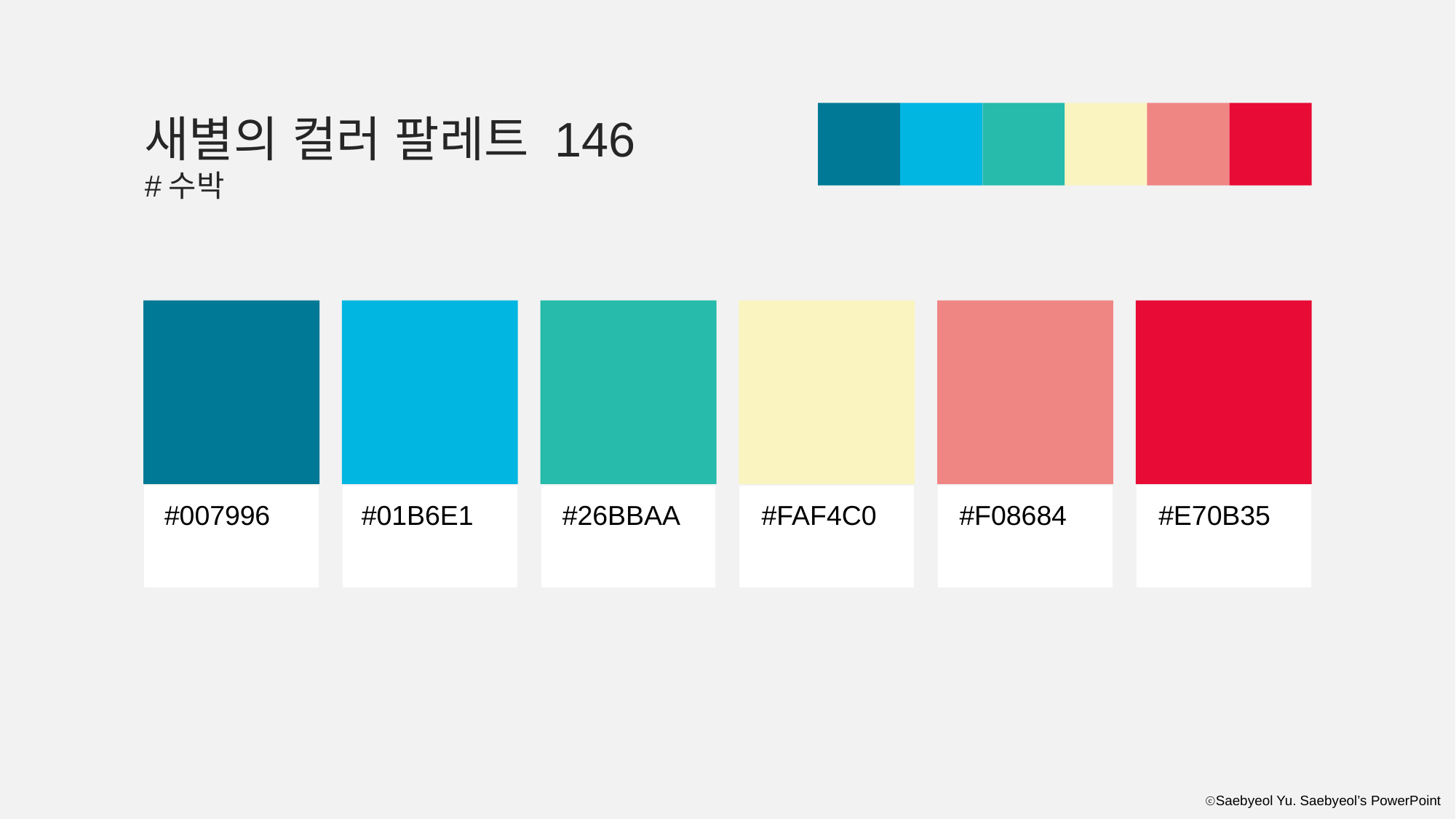

새별의 컬러 팔레트 146

#수박

#007996
#01B6E1
#26BBAA
#FAF4C0
#F08684
#E70B35